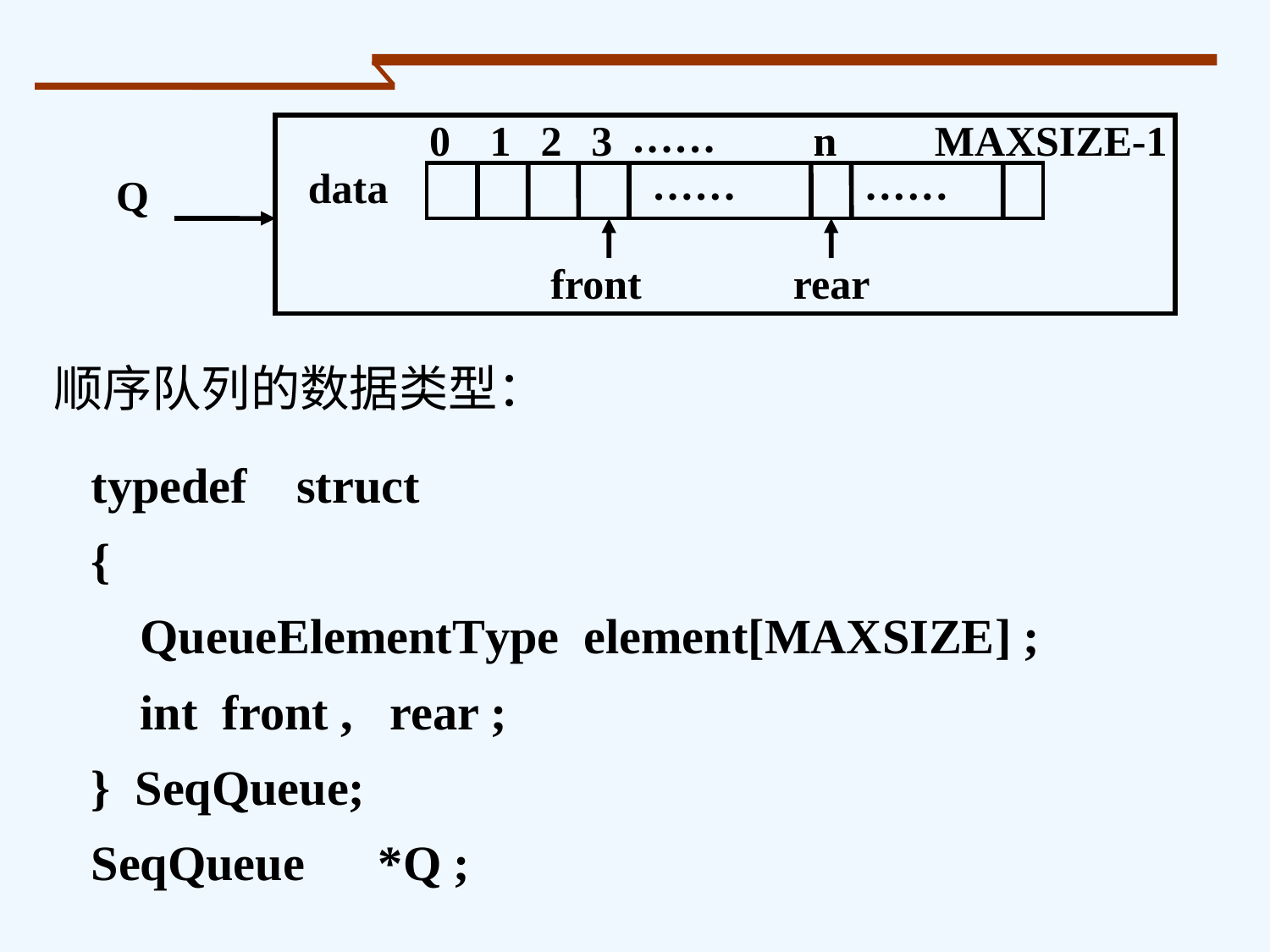

0
1
2

3
MAXSIZE-1
n
······
······
······

front

rear
data

Q

顺序队列的数据类型：
typedef    struct
{
    QueueElementType  element[MAXSIZE] ;
    int  front ,   rear ;
}  SeqQueue;
SeqQueue      *Q ;